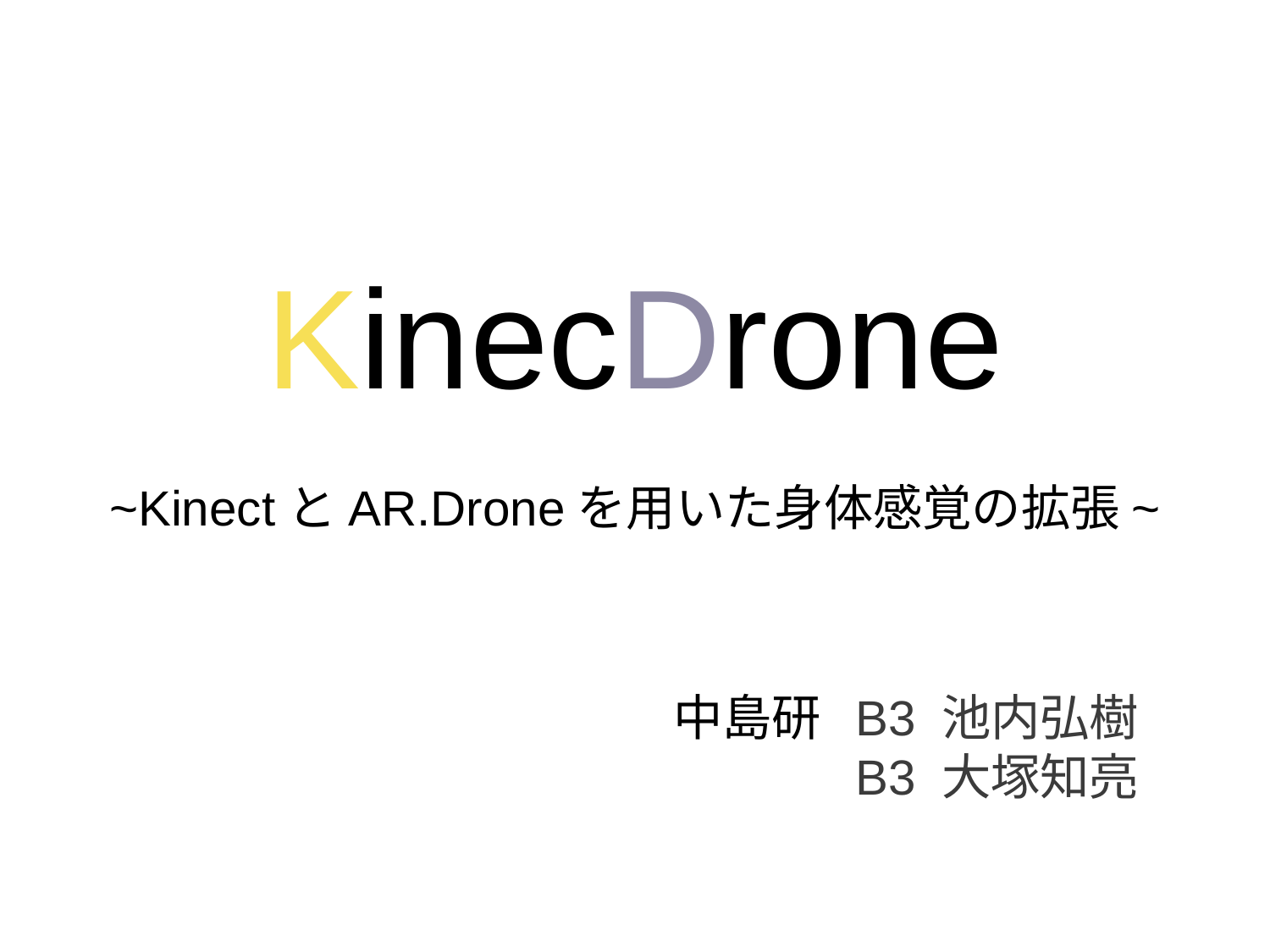

KinecDrone

~KinectとAR.Droneを用いた身体感覚の拡張~

中島研
B3 池内弘樹
B3 大塚知亮